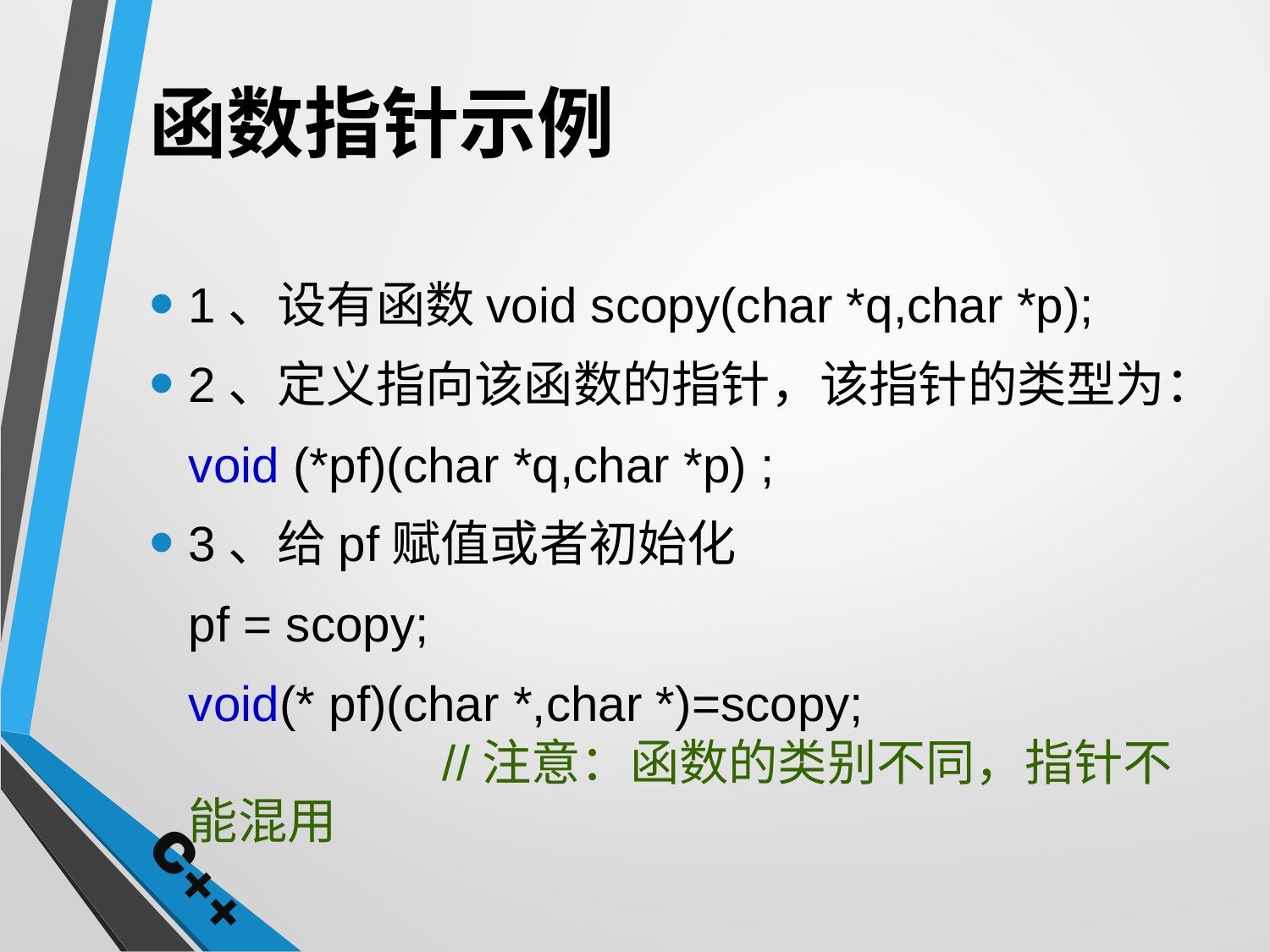

# 函数指针示例
1、设有函数void scopy(char *q,char *p);
2、定义指向该函数的指针，该指针的类型为：
	void (*pf)(char *q,char *p) ;
3、给pf赋值或者初始化
	pf = scopy;
	void(* pf)(char *,char *)=scopy;				//注意：函数的类别不同，指针不能混用